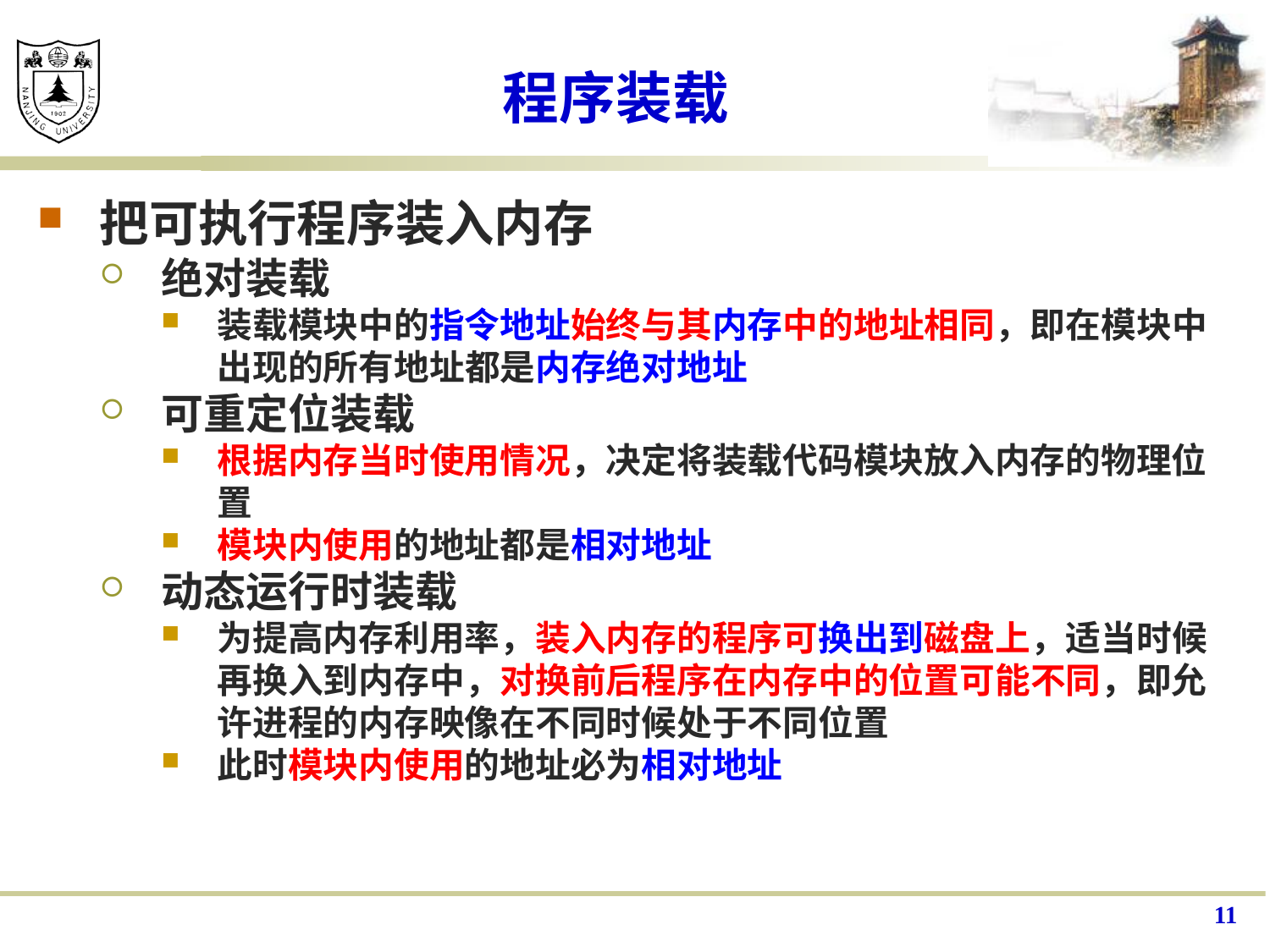

# 程序装载
把可执行程序装入内存
绝对装载
装载模块中的指令地址始终与其内存中的地址相同，即在模块中出现的所有地址都是内存绝对地址
可重定位装载
根据内存当时使用情况，决定将装载代码模块放入内存的物理位置
模块内使用的地址都是相对地址
动态运行时装载
为提高内存利用率，装入内存的程序可换出到磁盘上，适当时候再换入到内存中，对换前后程序在内存中的位置可能不同，即允许进程的内存映像在不同时候处于不同位置
此时模块内使用的地址必为相对地址

11